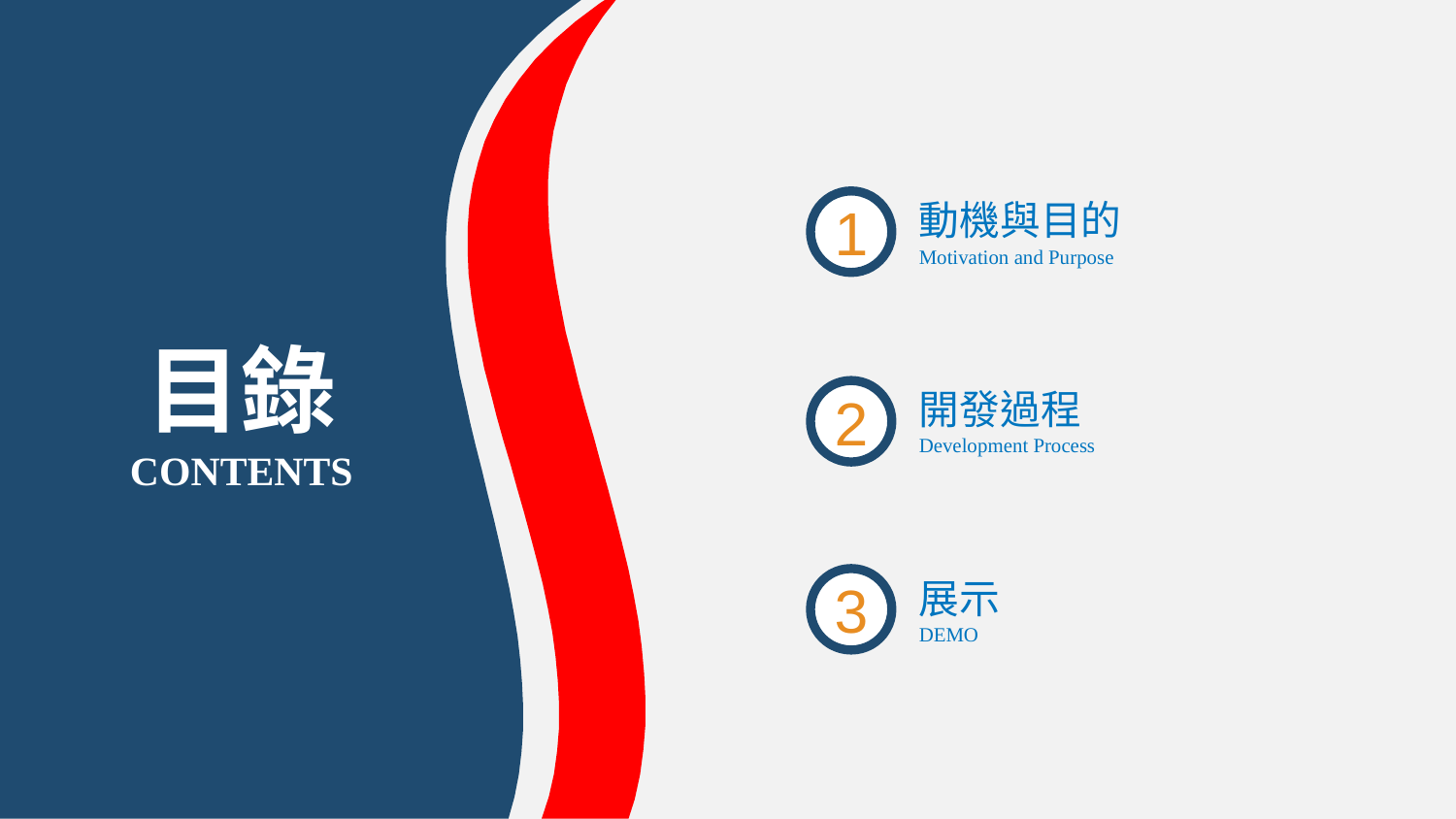

1
動機與目的
Motivation and Purpose
目錄
2
開發過程
Development Process
CONTENTS
3
展示
DEMO